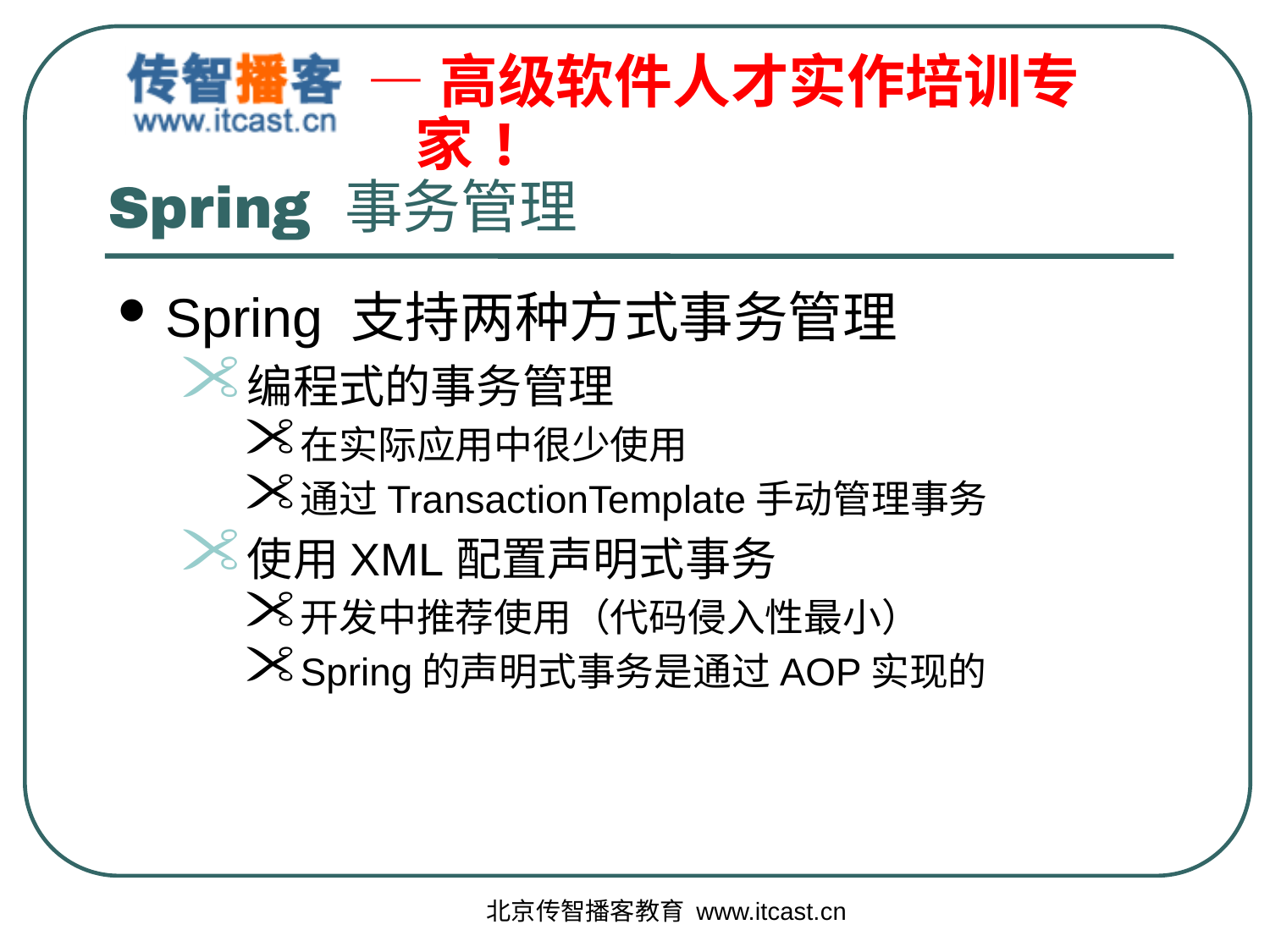

# Spring 事务管理
Spring 支持两种方式事务管理
编程式的事务管理
在实际应用中很少使用
通过TransactionTemplate手动管理事务
使用XML配置声明式事务
开发中推荐使用（代码侵入性最小）
Spring的声明式事务是通过AOP实现的

北京传智播客教育 www.itcast.cn